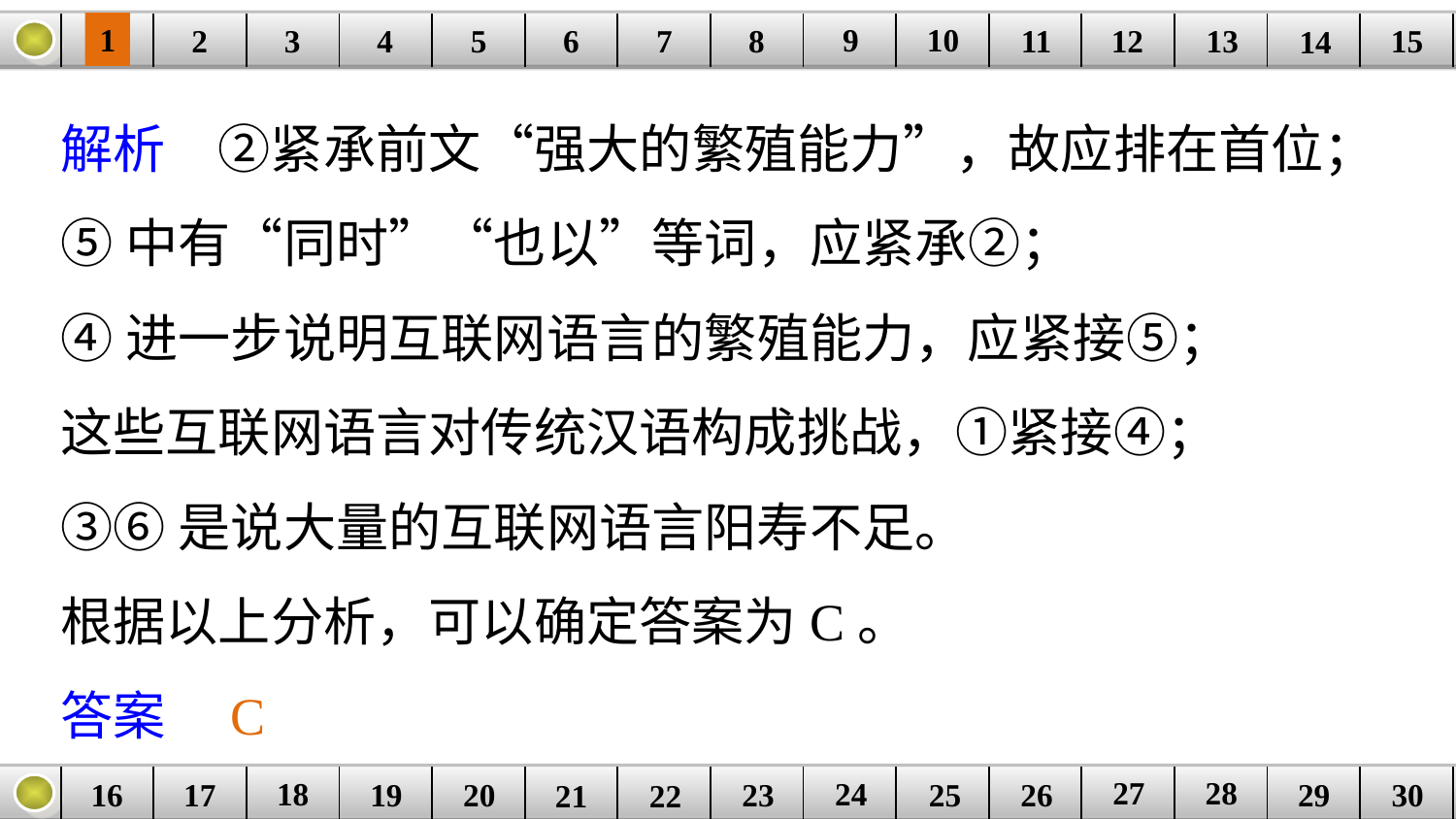

9
10
1
3
4
5
6
8
11
2
12
15
|  |  |  |  |  |  |  |  |  |  |  |  |  |  |  |
| --- | --- | --- | --- | --- | --- | --- | --- | --- | --- | --- | --- | --- | --- | --- |
7
13
14

解析　②紧承前文“强大的繁殖能力”，故应排在首位；
⑤中有“同时”“也以”等词，应紧承②；
④进一步说明互联网语言的繁殖能力，应紧接⑤；
这些互联网语言对传统汉语构成挑战，①紧接④；
③⑥是说大量的互联网语言阳寿不足。
根据以上分析，可以确定答案为C。
答案　C

27
28
18
24
16
25
26
30
|  |  |  |  |  |  |  |  |  |  |  |  |  |  |  |
| --- | --- | --- | --- | --- | --- | --- | --- | --- | --- | --- | --- | --- | --- | --- |
23
17
19
20
29
21
22